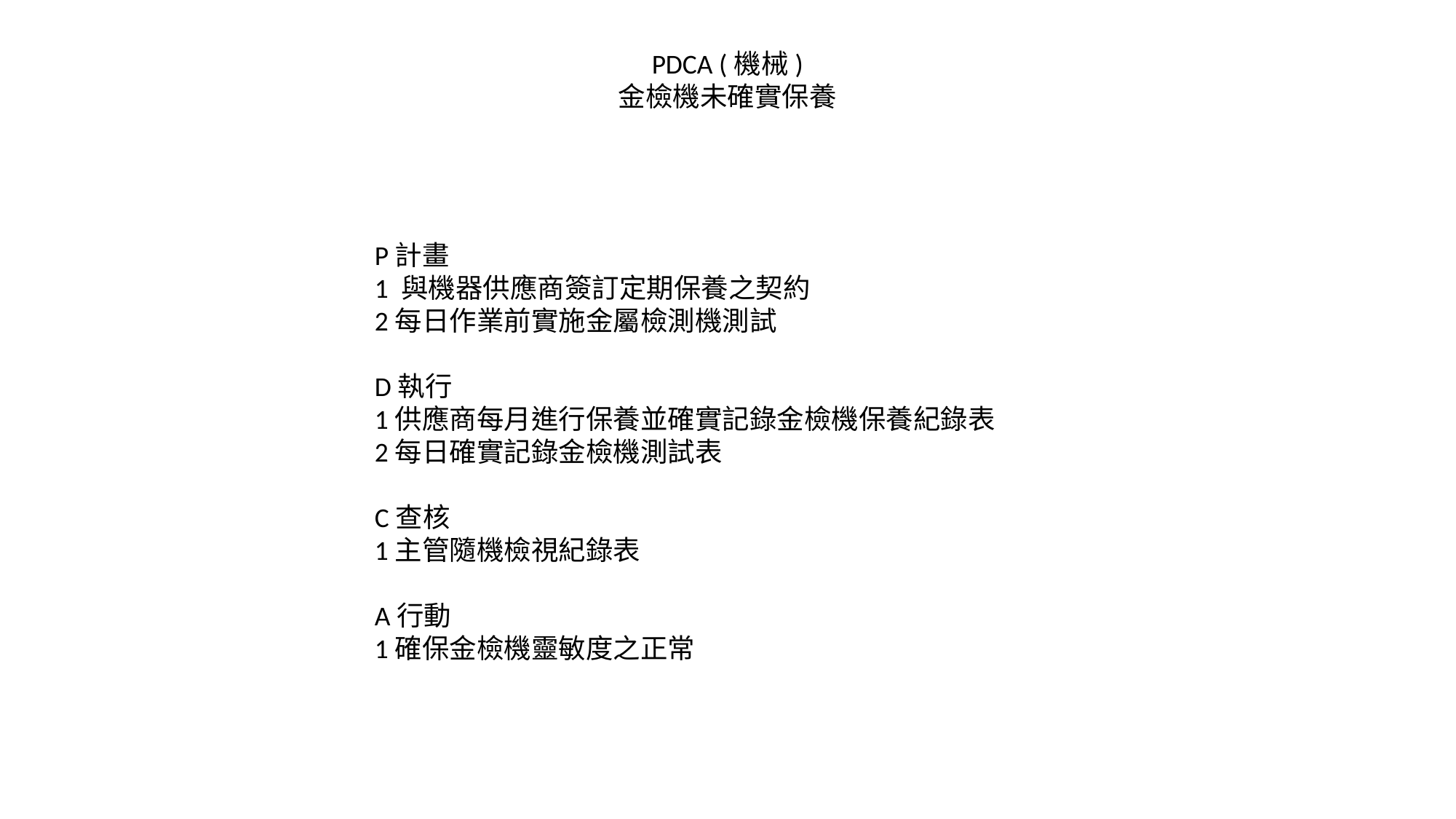

PDCA (機械)
金檢機未確實保養
P計畫
1 與機器供應商簽訂定期保養之契約
2每日作業前實施金屬檢測機測試

D執行
1供應商每月進行保養並確實記錄金檢機保養紀錄表
2每日確實記錄金檢機測試表

C查核
1主管隨機檢視紀錄表

A行動
1確保金檢機靈敏度之正常